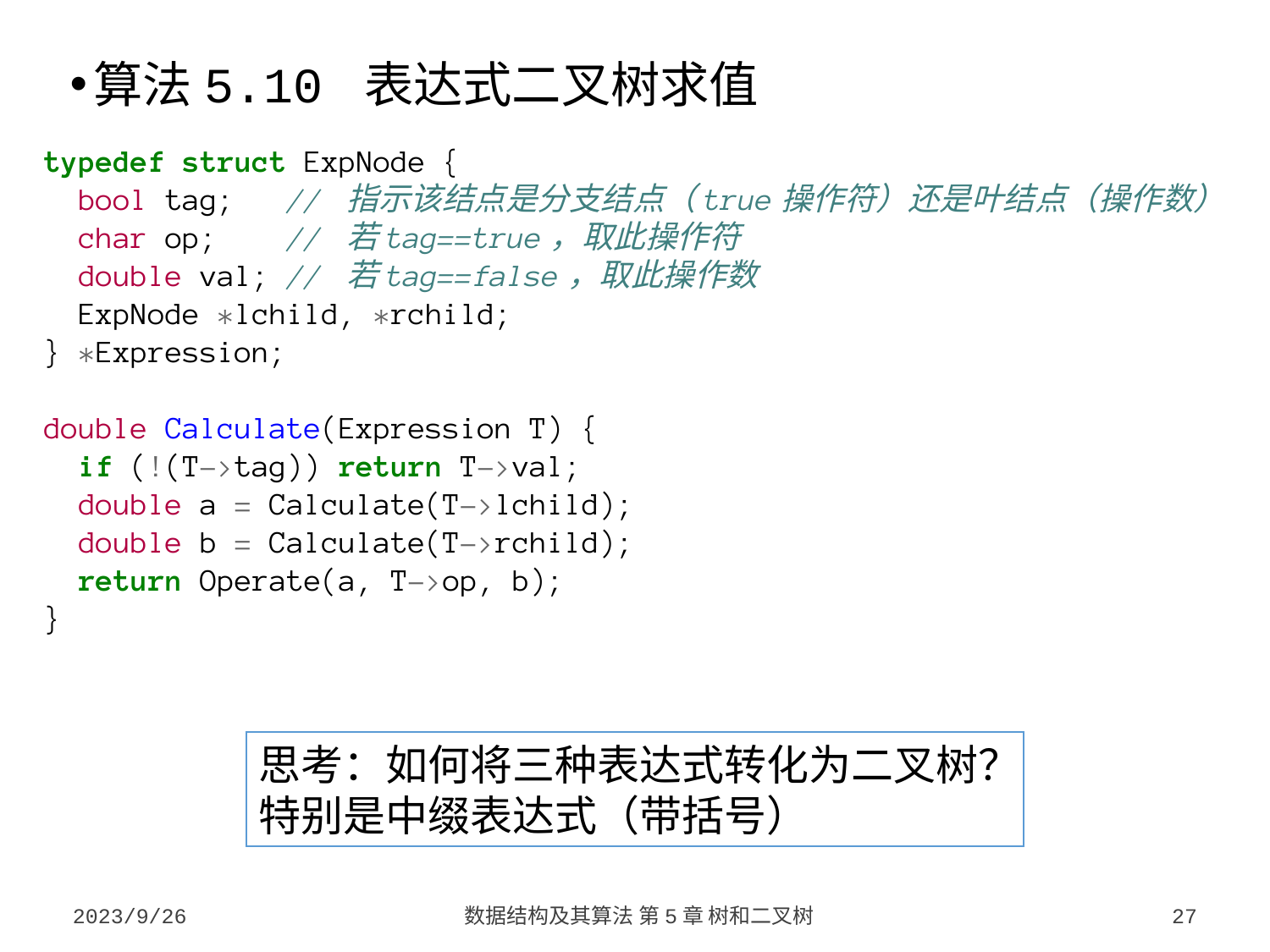

算法5.10 表达式二叉树求值
typedef struct ExpNode {
  bool tag;   // 指示该结点是分支结点（true操作符）还是叶结点（操作数）
  char op;    // 若tag==true，取此操作符
  double val; // 若tag==false，取此操作数
  ExpNode *lchild, *rchild;
} *Expression;

double Calculate(Expression T) {
  if (!(T->tag)) return T->val;
  double a = Calculate(T->lchild);
  double b = Calculate(T->rchild);
  return Operate(a, T->op, b);
}
思考：如何将三种表达式转化为二叉树？特别是中缀表达式（带括号）
2023/9/26
数据结构及其算法 第5章 树和二叉树
27